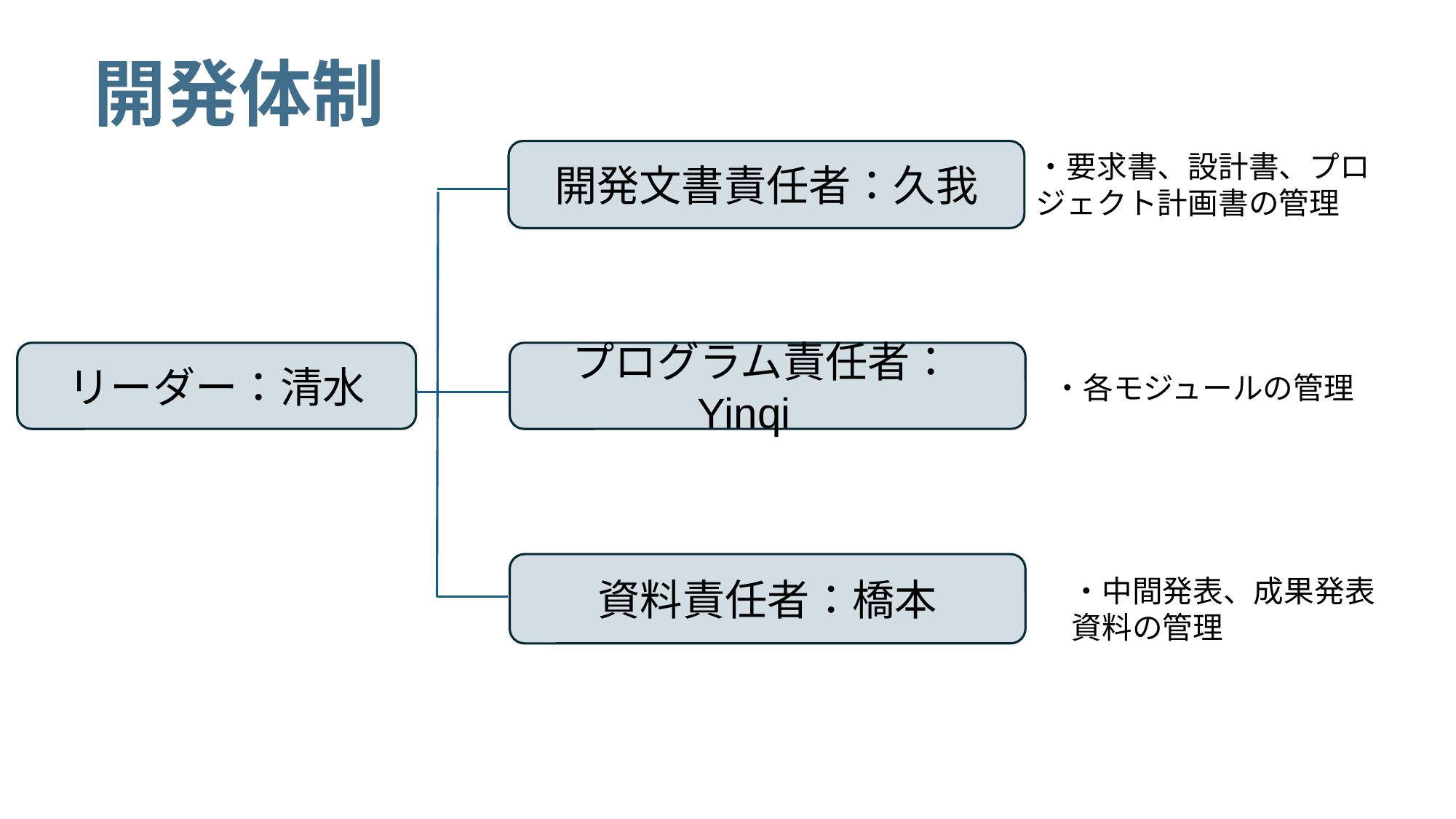

開発体制
開発文書責任者：久我
・要求書、設計書、プロジェクト計画書の管理
プログラム責任者：Yinqi
リーダー：清水
・各モジュールの管理
資料責任者：橋本
・中間発表、成果発表資料の管理